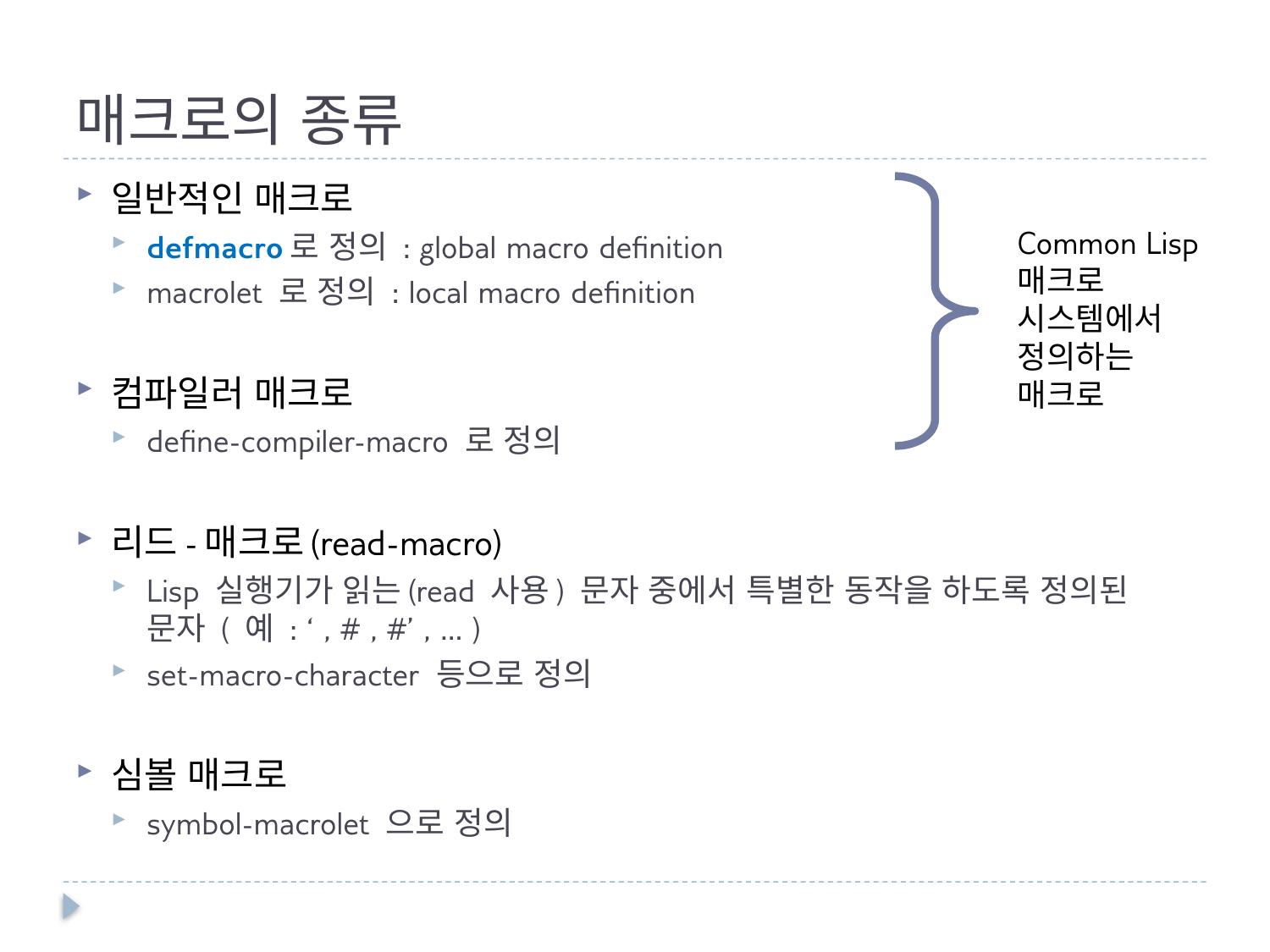

# 매크로의 종류
일반적인 매크로
defmacro로 정의 : global macro definition
macrolet 로 정의 : local macro definition

컴파일러 매크로
define-compiler-macro 로 정의

리드-매크로(read-macro)
Lisp 실행기가 읽는(read 사용) 문자 중에서 특별한 동작을 하도록 정의된 문자 ( 예 : ‘ , # , #’ , … )
set-macro-character 등으로 정의

심볼 매크로
symbol-macrolet 으로 정의

Common Lisp 매크로 시스템에서 정의하는 매크로